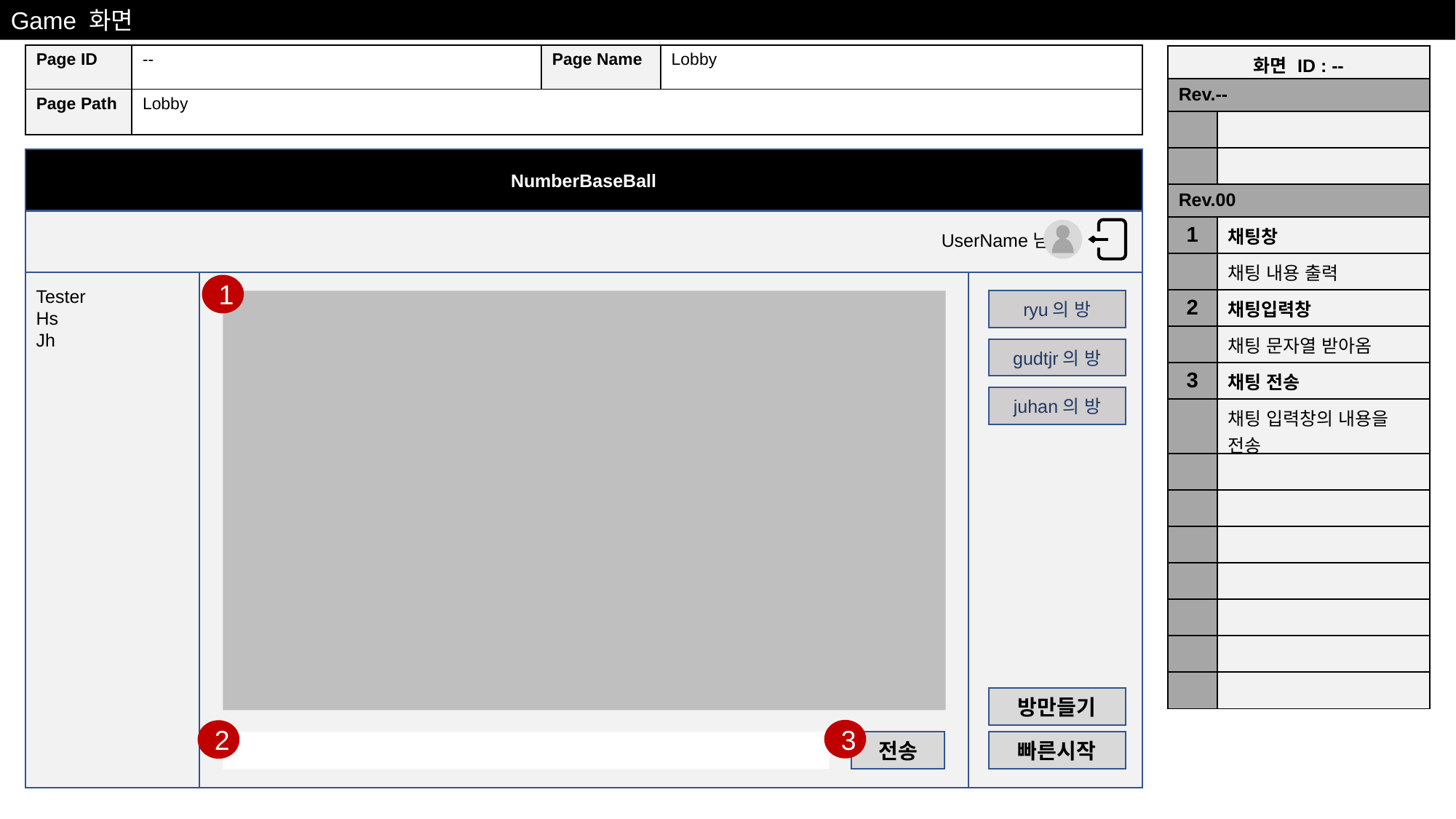

Game 화면
| Page ID | -- | Page Name | Lobby |
| --- | --- | --- | --- |
| Page Path | Lobby |  |  |
| 화면 ID : -- |  |
| --- | --- |
| Rev.-- |  |
|  |  |
|  |  |
| Rev.00 |  |
| 1 | 채팅창 |
|  | 채팅 내용 출력 |
| 2 | 채팅입력창 |
|  | 채팅 문자열 받아옴 |
| 3 | 채팅 전송 |
|  | 채팅 입력창의 내용을 전송 |
|  |  |
|  |  |
|  |  |
|  |  |
|  |  |
|  |  |
|  |  |
NumberBaseBall

UserName님

Tester
Hs
Jh

ryu의 방
gudtjr의 방
juhan의 방
방만들기

전송
빠른시작
1
3
2